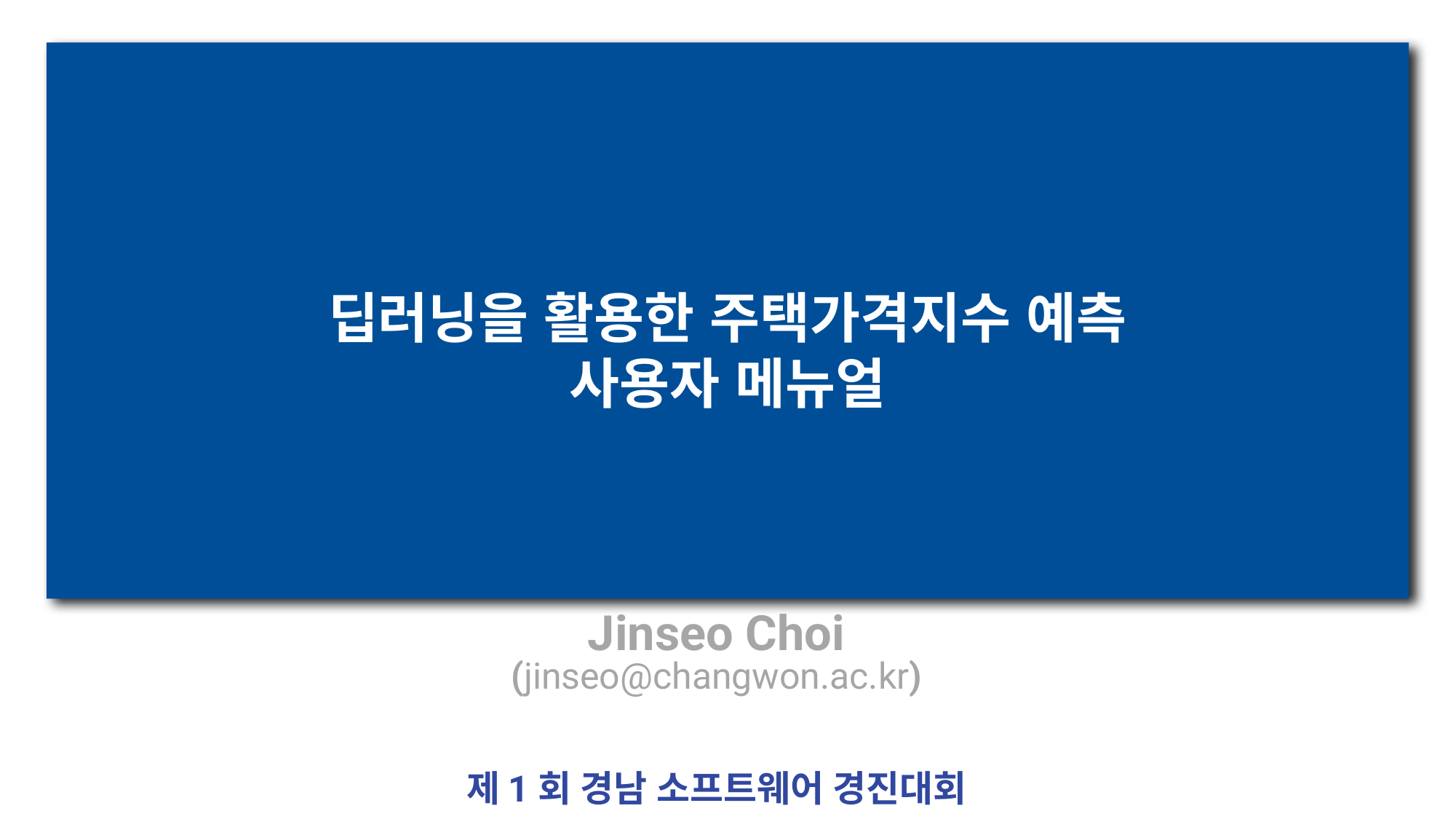

딥러닝을 활용한 주택가격지수 예측
사용자 메뉴얼
Jinseo Choi
(jinseo@changwon.ac.kr)
제1회 경남 소프트웨어 경진대회